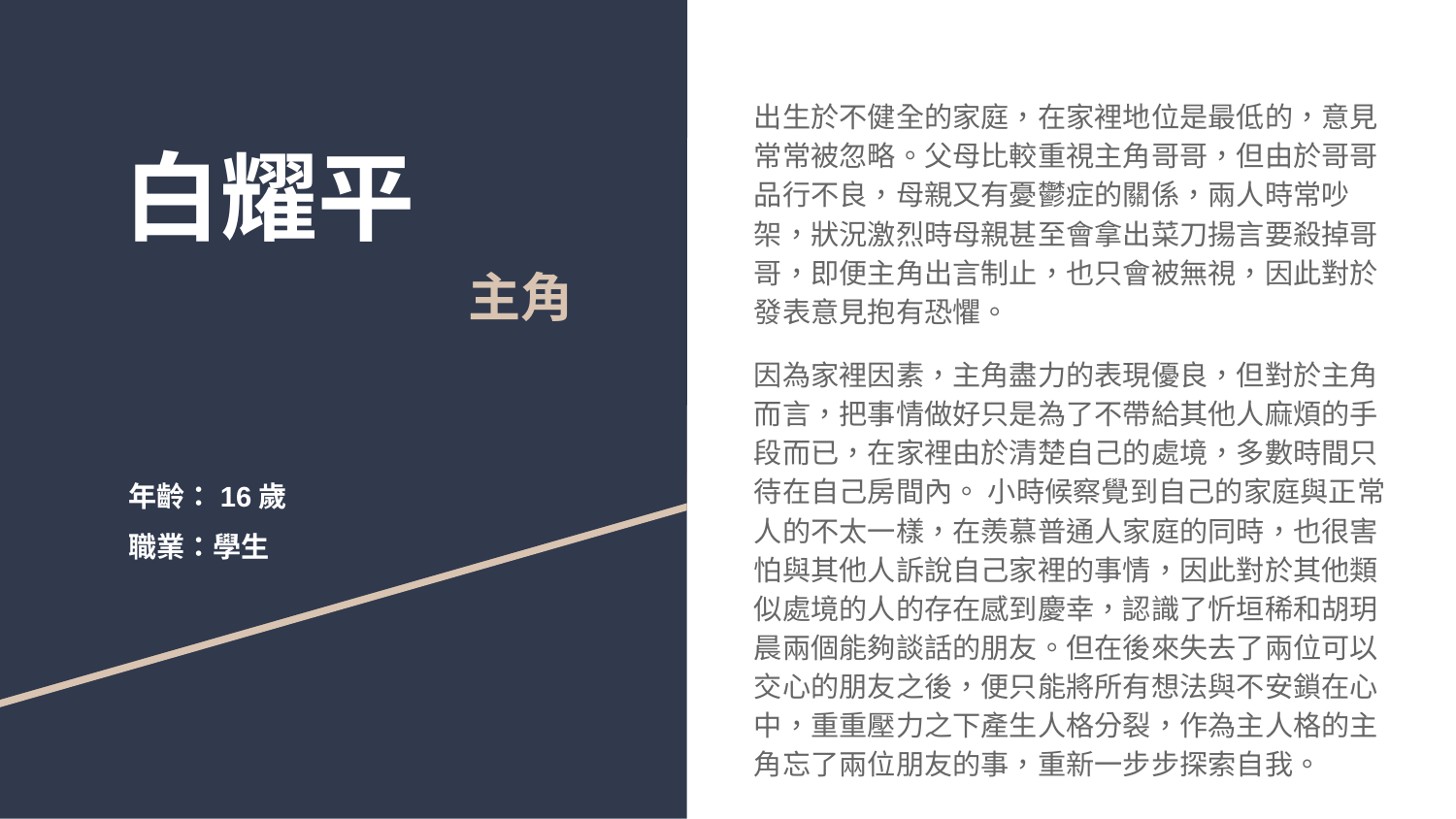

出生於不健全的家庭，在家裡地位是最低的，意見常常被忽略。父母比較重視主角哥哥，但由於哥哥品行不良，母親又有憂鬱症的關係，兩人時常吵架，狀況激烈時母親甚至會拿出菜刀揚言要殺掉哥哥，即便主角出言制止，也只會被無視，因此對於發表意見抱有恐懼。
因為家裡因素，主角盡力的表現優良，但對於主角而言，把事情做好只是為了不帶給其他人麻煩的手段而已，在家裡由於清楚自己的處境，多數時間只待在自己房間內。 小時候察覺到自己的家庭與正常人的不太一樣，在羨慕普通人家庭的同時，也很害怕與其他人訴說自己家裡的事情，因此對於其他類似處境的人的存在感到慶幸，認識了忻垣稀和胡玥晨兩個能夠談話的朋友。但在後來失去了兩位可以交心的朋友之後，便只能將所有想法與不安鎖在心中，重重壓力之下產生人格分裂，作為主人格的主角忘了兩位朋友的事，重新一步步探索自我。
# 白耀平
主角
年齡：16歲
職業：學生